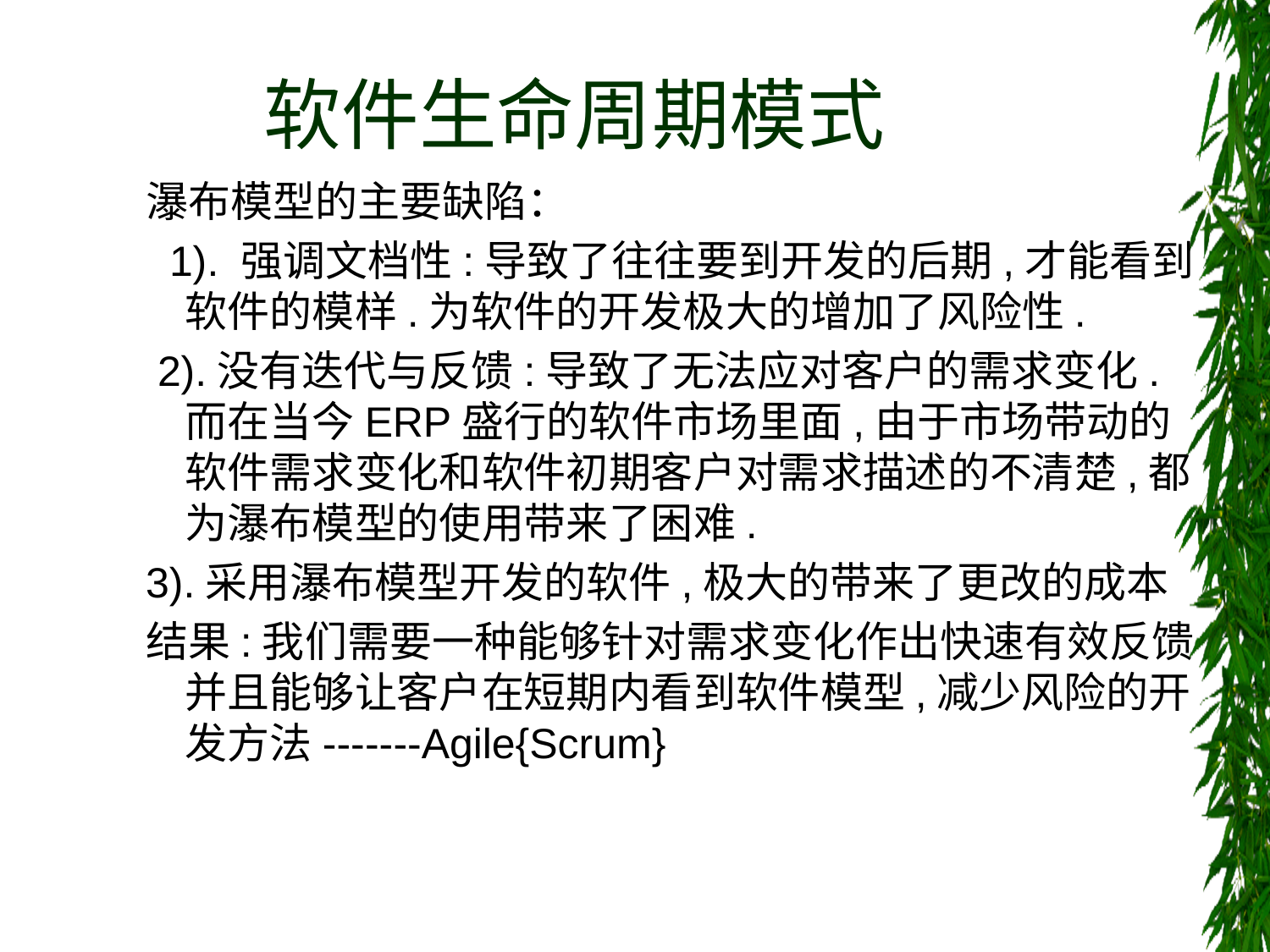

# 软件生命周期模式
瀑布模型的主要缺陷：
  1). 强调文档性:导致了往往要到开发的后期,才能看到软件的模样.为软件的开发极大的增加了风险性.
 2).没有迭代与反馈:导致了无法应对客户的需求变化.而在当今ERP盛行的软件市场里面,由于市场带动的软件需求变化和软件初期客户对需求描述的不清楚,都为瀑布模型的使用带来了困难.
3).采用瀑布模型开发的软件,极大的带来了更改的成本
结果:我们需要一种能够针对需求变化作出快速有效反馈并且能够让客户在短期内看到软件模型,减少风险的开发方法-------Agile{Scrum}